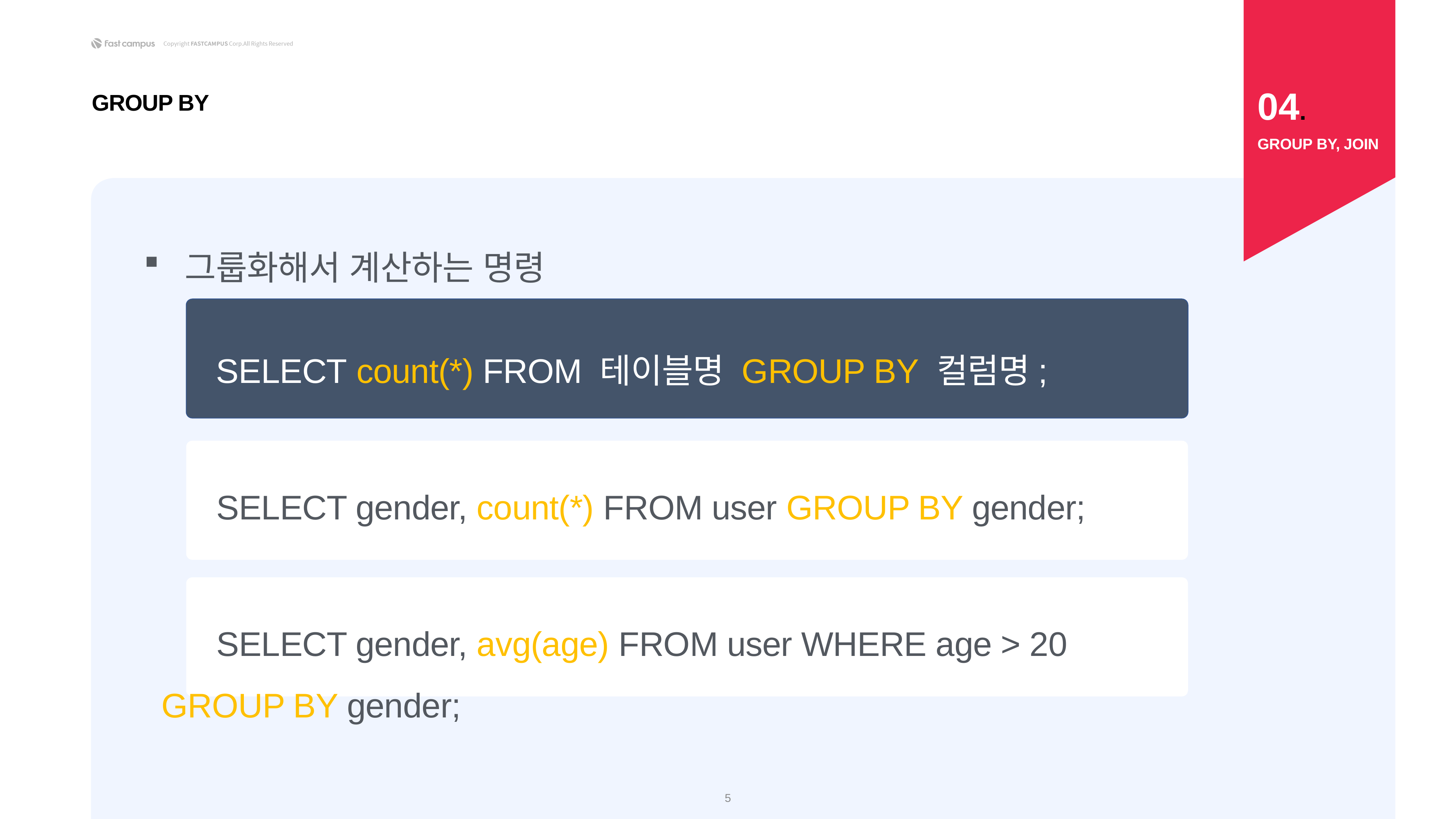

04.
GROUP BY
GROUP BY, JOIN
그룹화해서 계산하는 명령

      SELECT count(*) FROM 테이블명 GROUP BY 컬럼명;

      SELECT gender, count(*) FROM user GROUP BY gender;

      SELECT gender, avg(age) FROM user WHERE age > 20 GROUP BY gender;
5